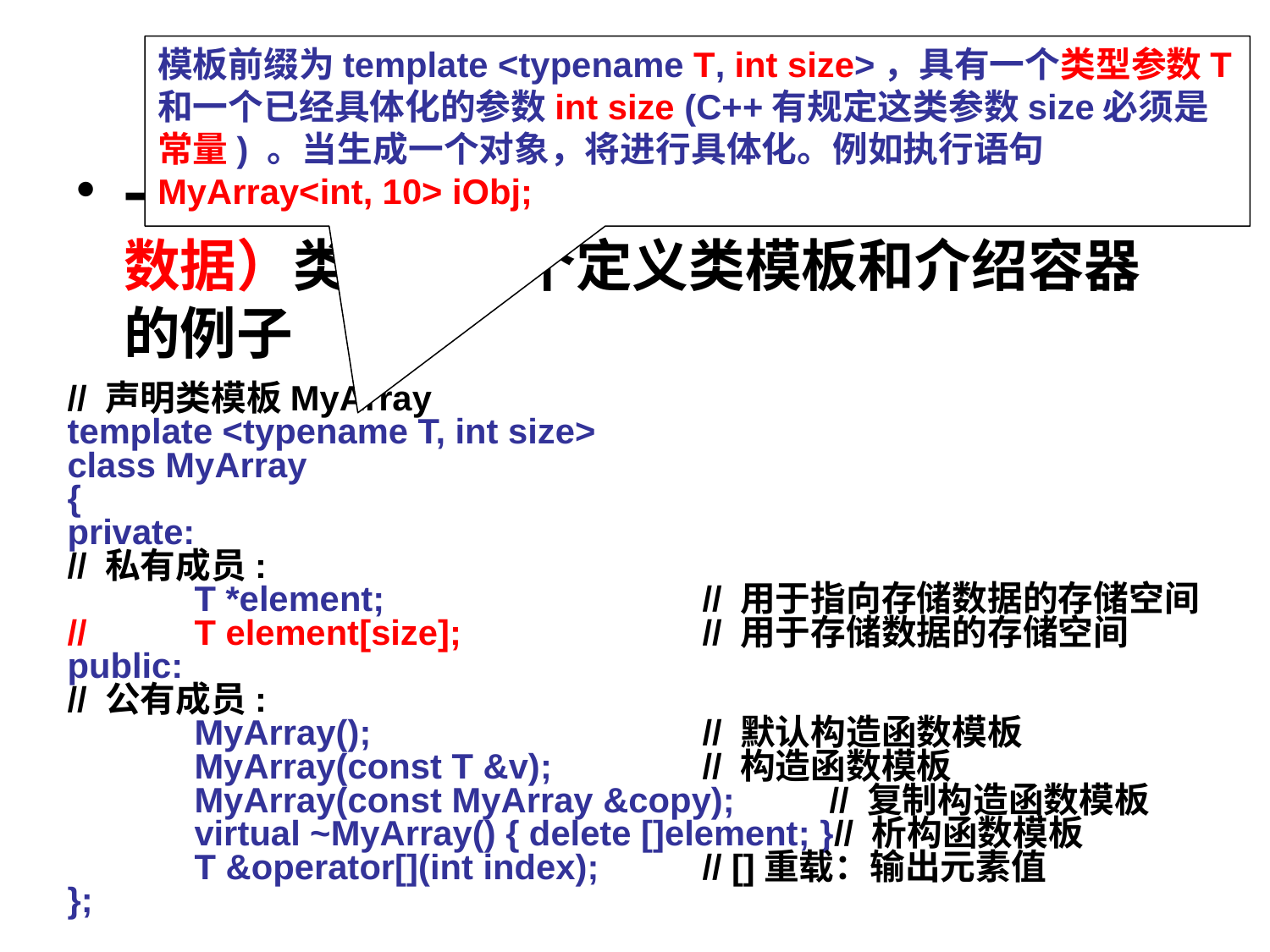

模板前缀为template <typename T, int size>，具有一个类型参数T 和一个已经具体化的参数int size (C++有规定这类参数size必须是常量) 。当生成一个对象，将进行具体化。例如执行语句
MyArray<int, 10> iObj;
# 类模板的定义
一个类属（类模板）数组（容器——存储数据）类——一个定义类模板和介绍容器的例子
// 声明类模板MyArray
template <typename T, int size>
class MyArray
{
private:
// 私有成员:
	T *element;			// 用于指向存储数据的存储空间
//	T element[size];		// 用于存储数据的存储空间
public:
// 公有成员:
	MyArray();			// 默认构造函数模板
	MyArray(const T &v);		// 构造函数模板
	MyArray(const MyArray &copy);	// 复制构造函数模板
	virtual ~MyArray() { delete []element; }// 析构函数模板
	T &operator[](int index);	// []重载：输出元素值
};